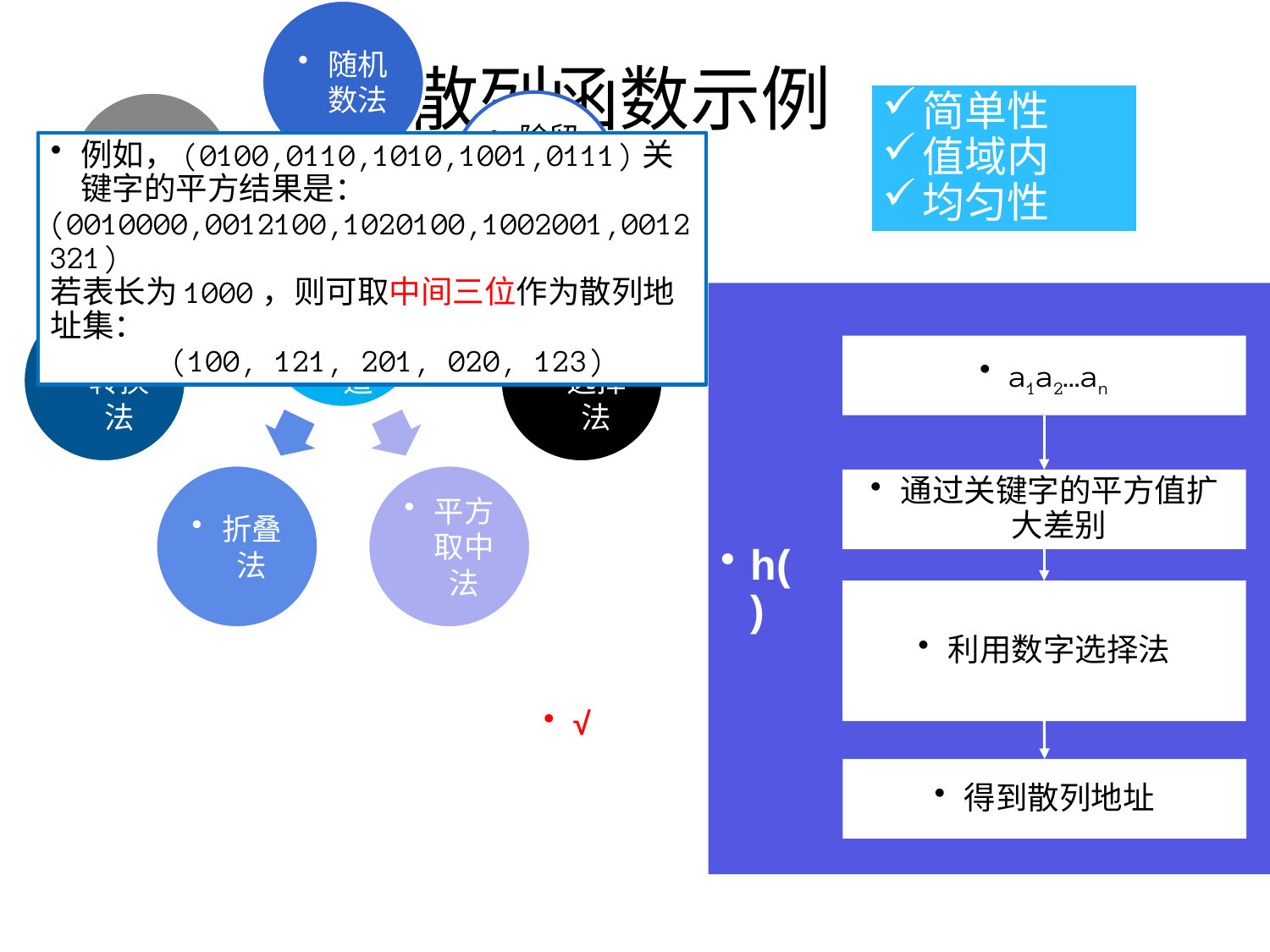

# 散列函数示例
简单性
值域内
均匀性
例如，(0100,0110,1010,1001,0111)关键字的平方结果是：
(0010000,0012100,1020100,1002001,0012321)
若表长为1000，则可取中间三位作为散列地址集：
       (100, 121, 201, 020, 123)
散列函数的构造

随机数法

除留余数法

数字选择法

平方取中法

折叠法

基数转换法

其他…

a1a2…an
通过关键字的平方值扩大差别
h()
利用数字选择法
得到散列地址
√
71